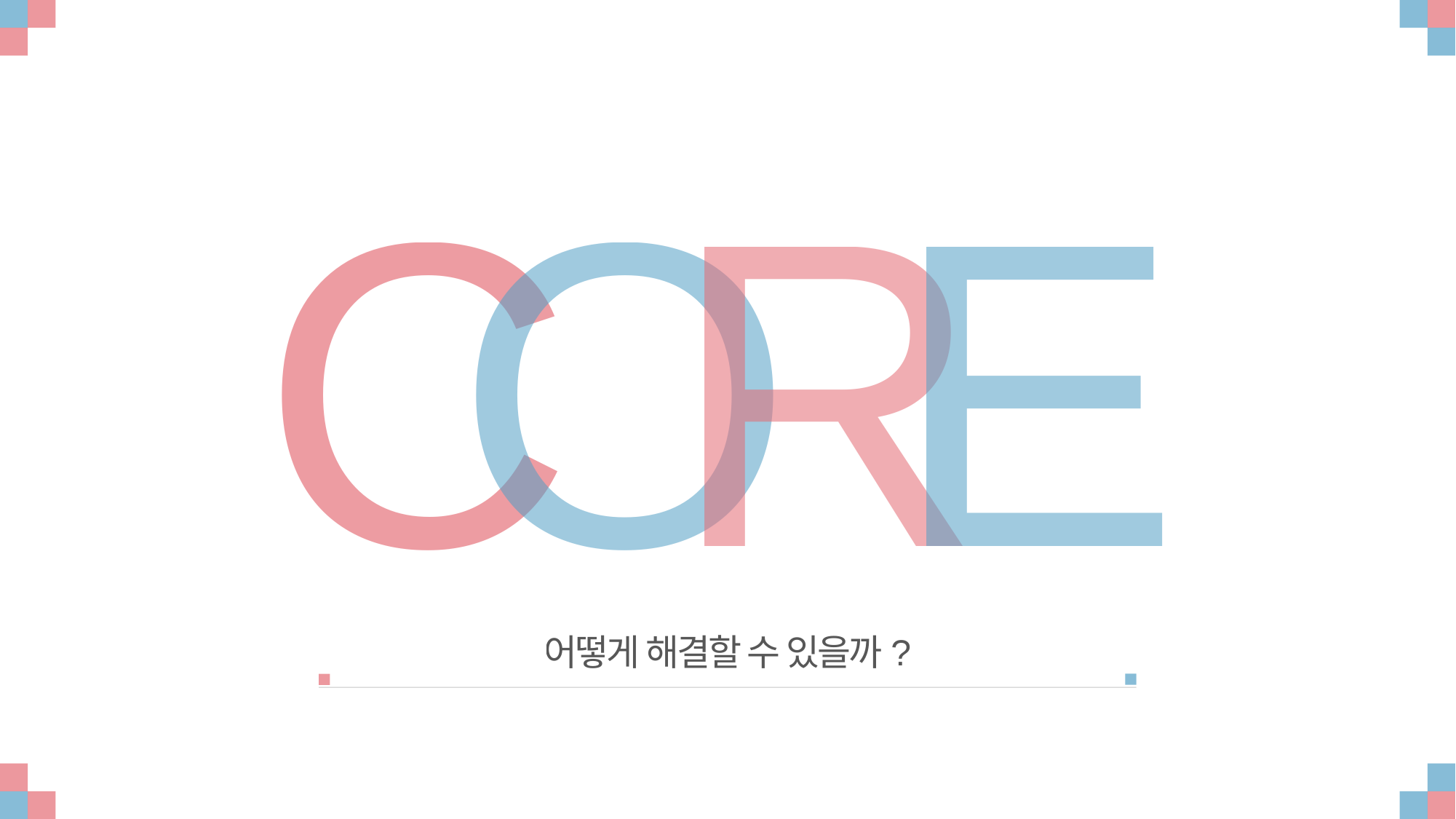

C
O
R
E
어떻게 해결할 수 있을까?